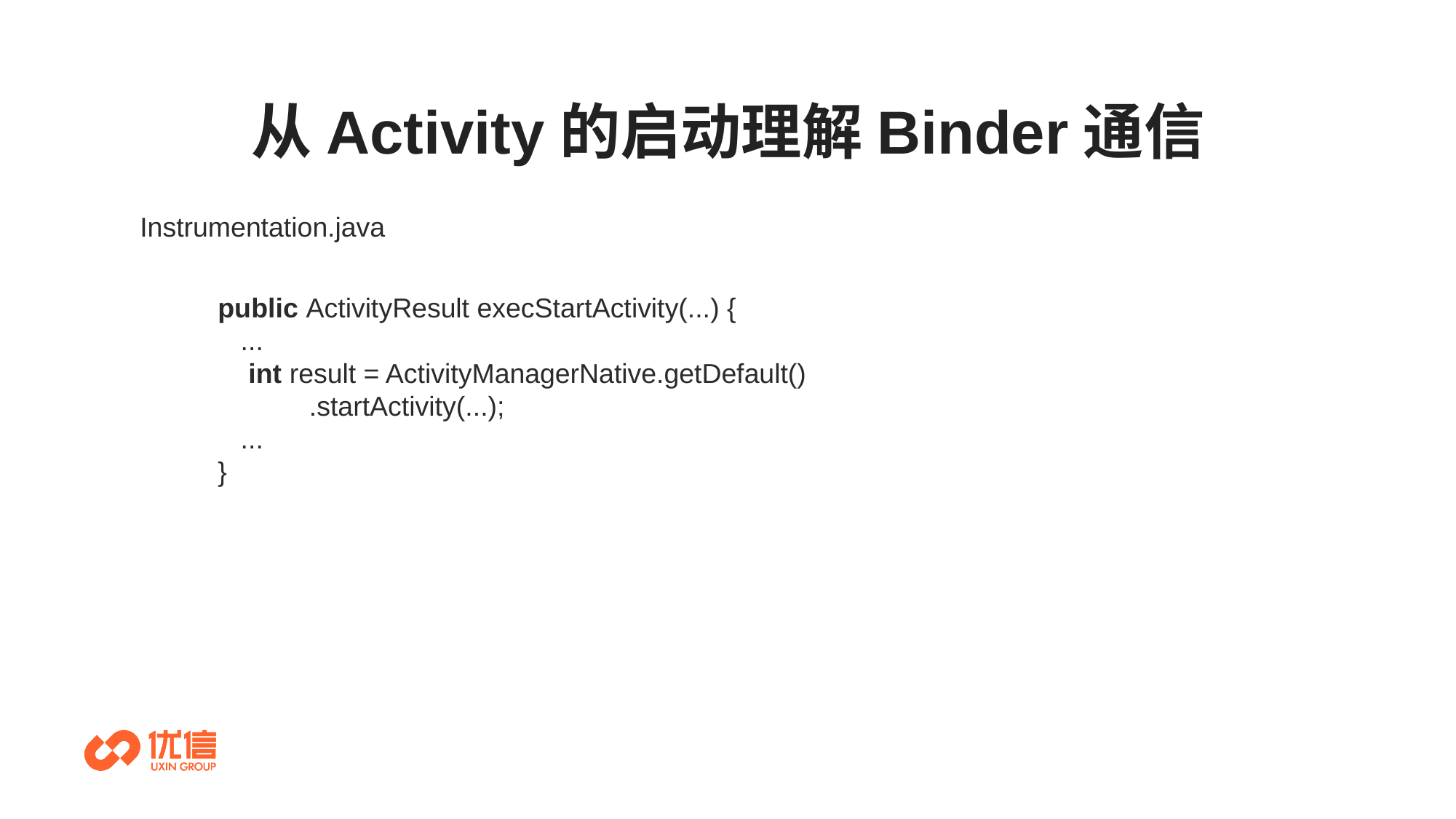

从Activity的启动理解Binder通信
Instrumentation.java
public ActivityResult execStartActivity(...) {
   ...
    int result = ActivityManagerNative.getDefault()
            .startActivity(...);
   ...
}